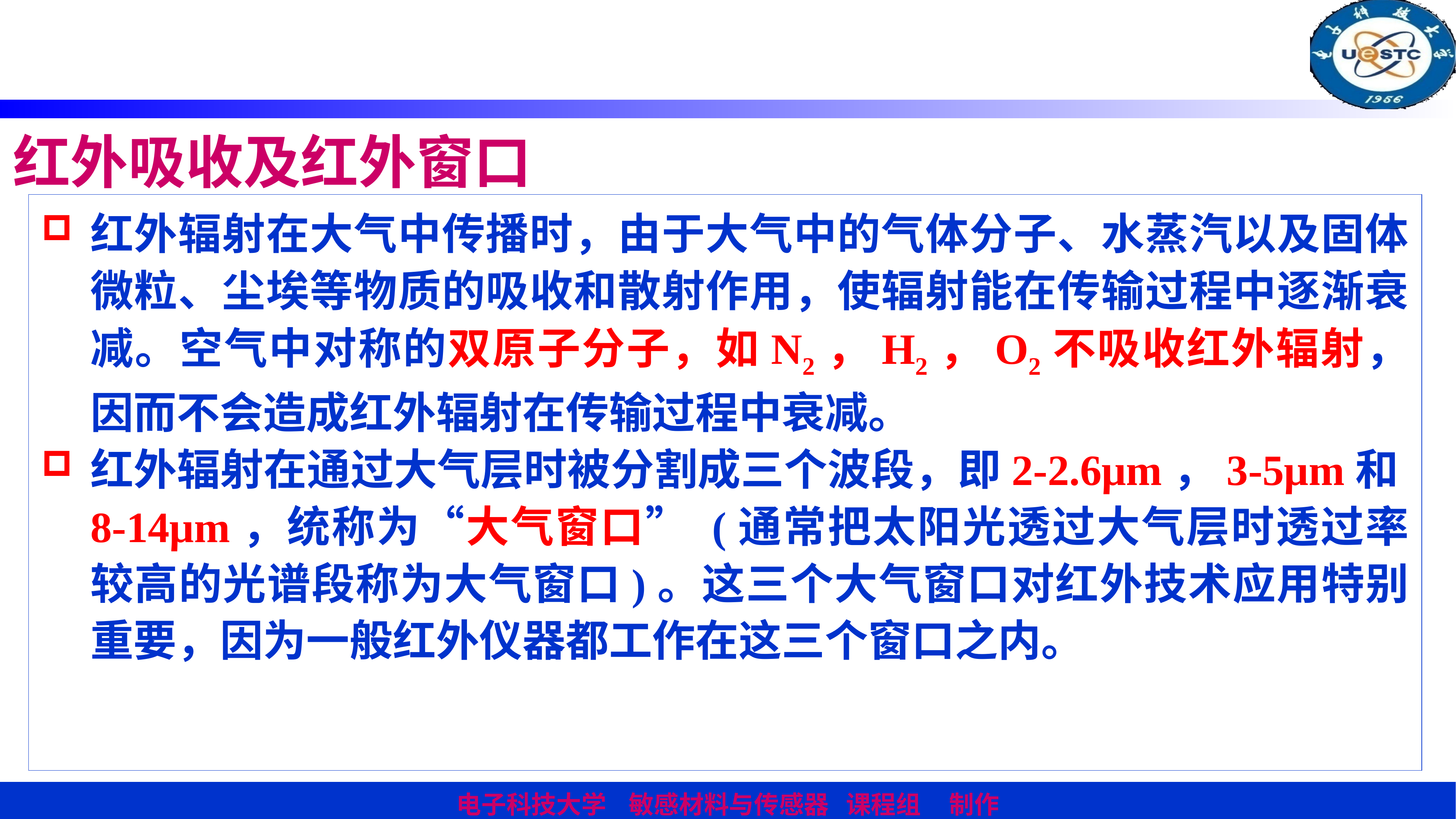

红外吸收及红外窗口
红外辐射在大气中传播时，由于大气中的气体分子、水蒸汽以及固体微粒、尘埃等物质的吸收和散射作用，使辐射能在传输过程中逐渐衰减。空气中对称的双原子分子，如N2，H2，O2不吸收红外辐射，因而不会造成红外辐射在传输过程中衰减。
红外辐射在通过大气层时被分割成三个波段，即2-2.6μm，3-5μm和8-14μm，统称为“大气窗口” (通常把太阳光透过大气层时透过率较高的光谱段称为大气窗口)。这三个大气窗口对红外技术应用特别重要，因为一般红外仪器都工作在这三个窗口之内。